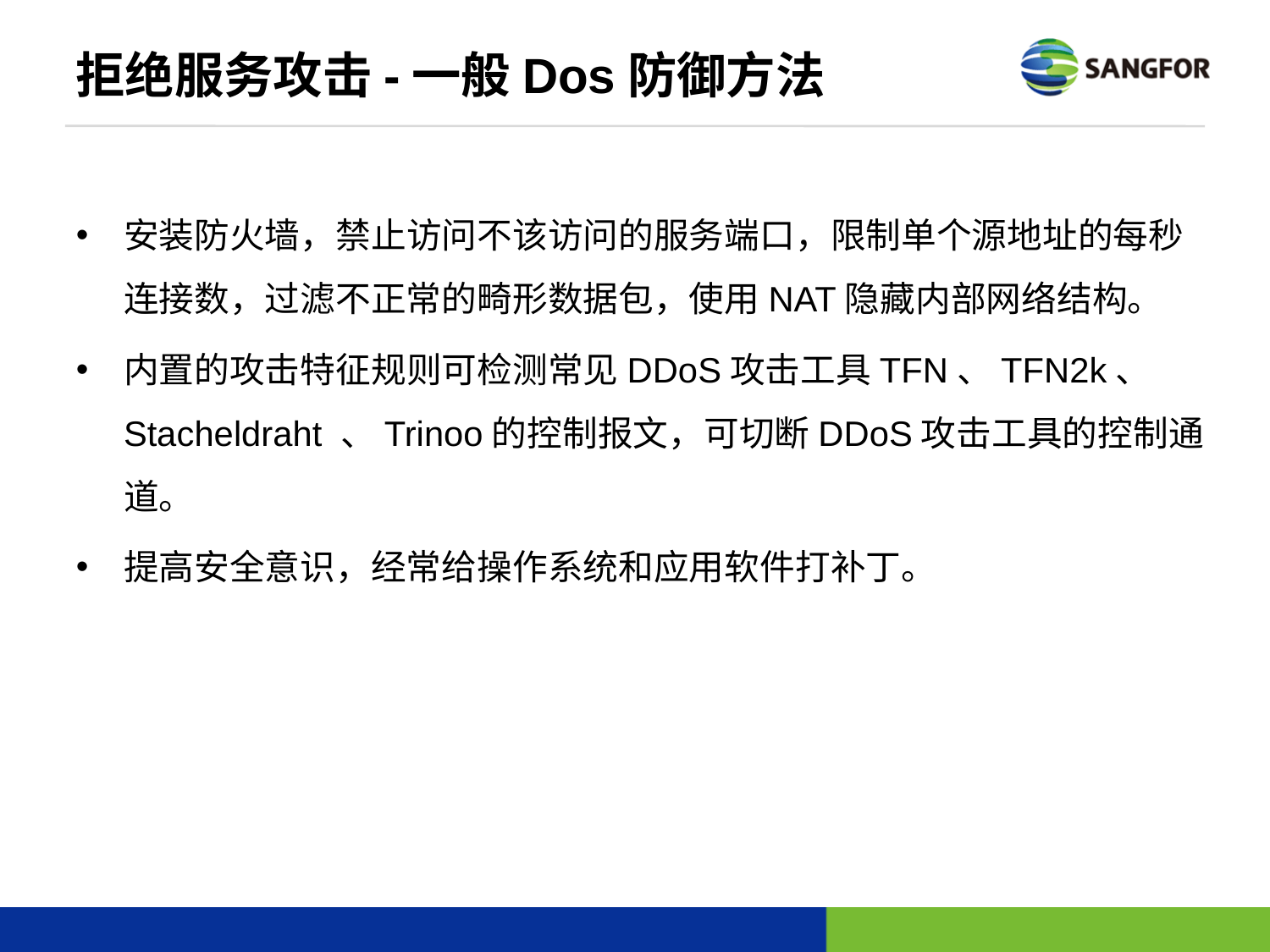

# 拒绝服务攻击-一般Dos防御方法
安装防火墙，禁止访问不该访问的服务端口，限制单个源地址的每秒连接数，过滤不正常的畸形数据包，使用NAT隐藏内部网络结构。
内置的攻击特征规则可检测常见DDoS攻击工具TFN、TFN2k、 Stacheldraht 、Trinoo的控制报文，可切断DDoS攻击工具的控制通道。
提高安全意识，经常给操作系统和应用软件打补丁。